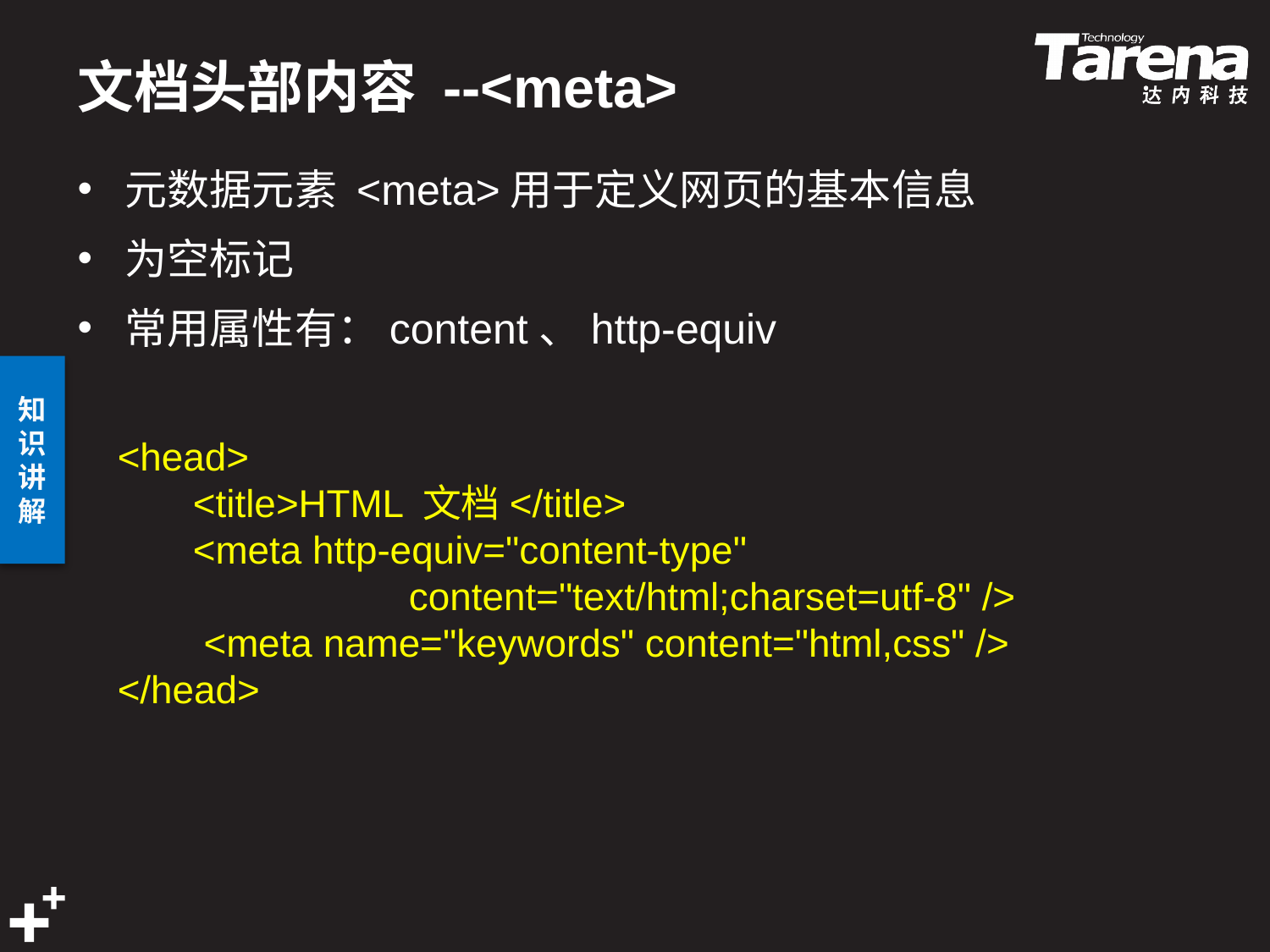

# 文档头部内容 --<meta>
元数据元素 <meta>用于定义网页的基本信息
为空标记
常用属性有：content、http-equiv

<head>
       <title>HTML 文档</title>
       <meta http-equiv="content-type"
                           content="text/html;charset=utf-8" />
        <meta name="keywords" content="html,css" />
</head>